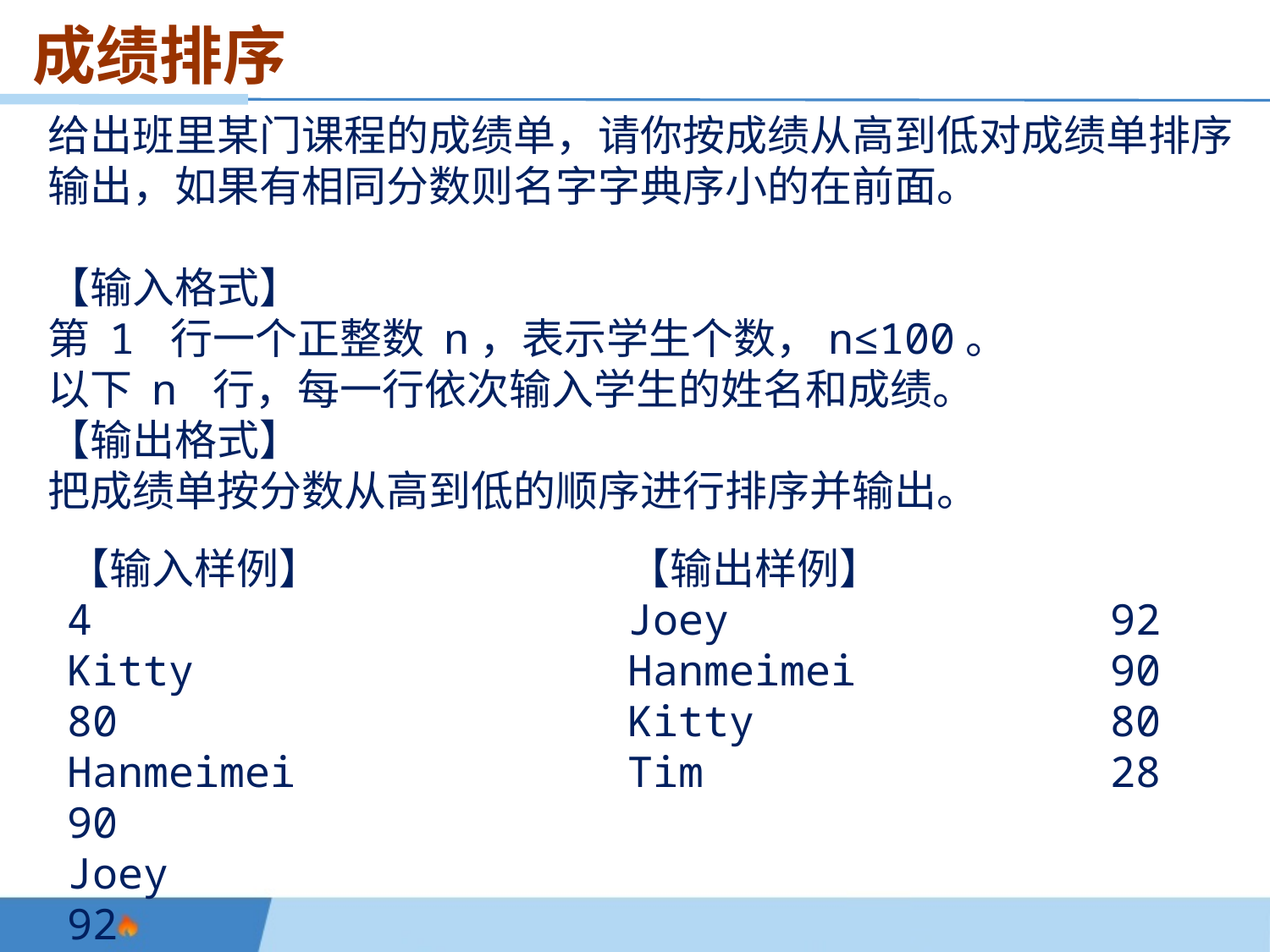

成绩排序
给出班里某门课程的成绩单，请你按成绩从高到低对成绩单排序输出，如果有相同分数则名字字典序小的在前面。

【输入格式】
第 1 行一个正整数 n，表示学生个数，n≤100。
以下 n 行，每一行依次输入学生的姓名和成绩。
【输出格式】
把成绩单按分数从高到低的顺序进行排序并输出。
【输入样例】
4
Kitty              80
Hanmeimei          90
Joey               92
Tim                28
【输出样例】
Joey               92
Hanmeimei          90
Kitty              80
Tim                28